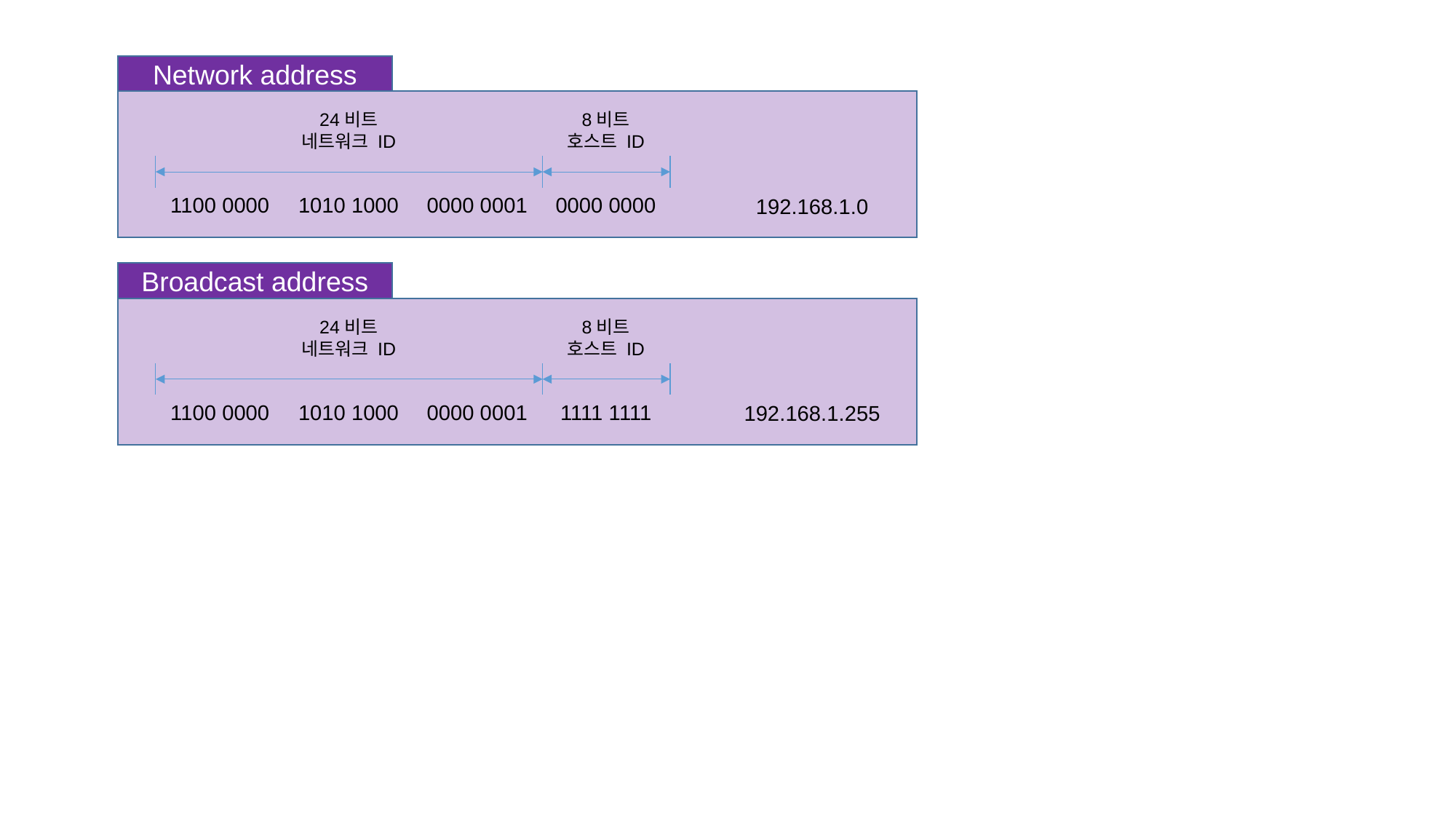

Network address

8비트
호스트 ID
24비트
네트워크 ID
0000 0001
0000 0000
1010 1000
1100 0000
192.168.1.0
Broadcast address

8비트
호스트 ID
24비트
네트워크 ID
0000 0001
1111 1111
1010 1000
1100 0000
192.168.1.255